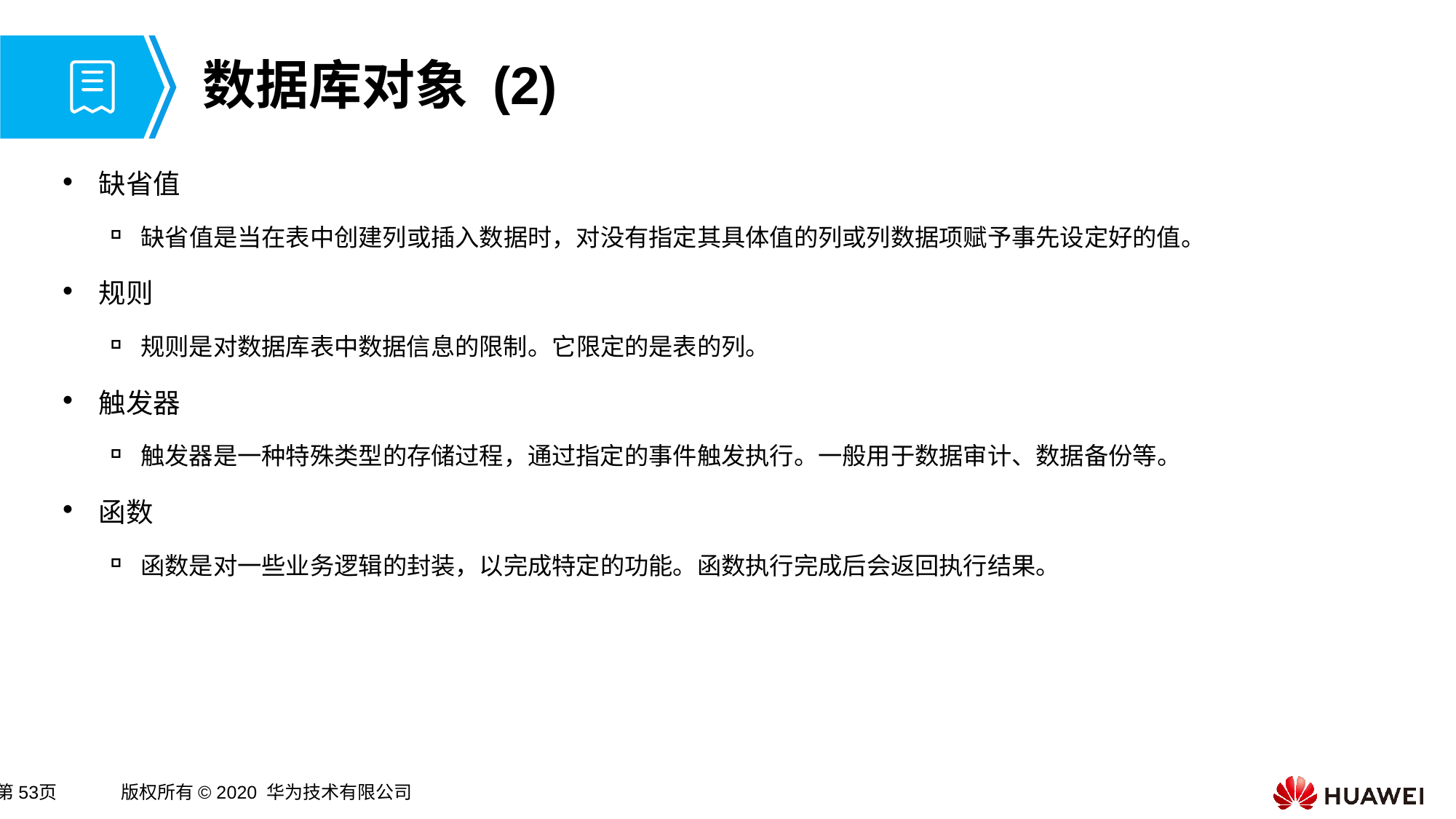

# 数据库对象 (2)
缺省值
缺省值是当在表中创建列或插入数据时，对没有指定其具体值的列或列数据项赋予事先设定好的值。
规则
规则是对数据库表中数据信息的限制。它限定的是表的列。
触发器
触发器是一种特殊类型的存储过程，通过指定的事件触发执行。一般用于数据审计、数据备份等。
函数
函数是对一些业务逻辑的封装，以完成特定的功能。函数执行完成后会返回执行结果。